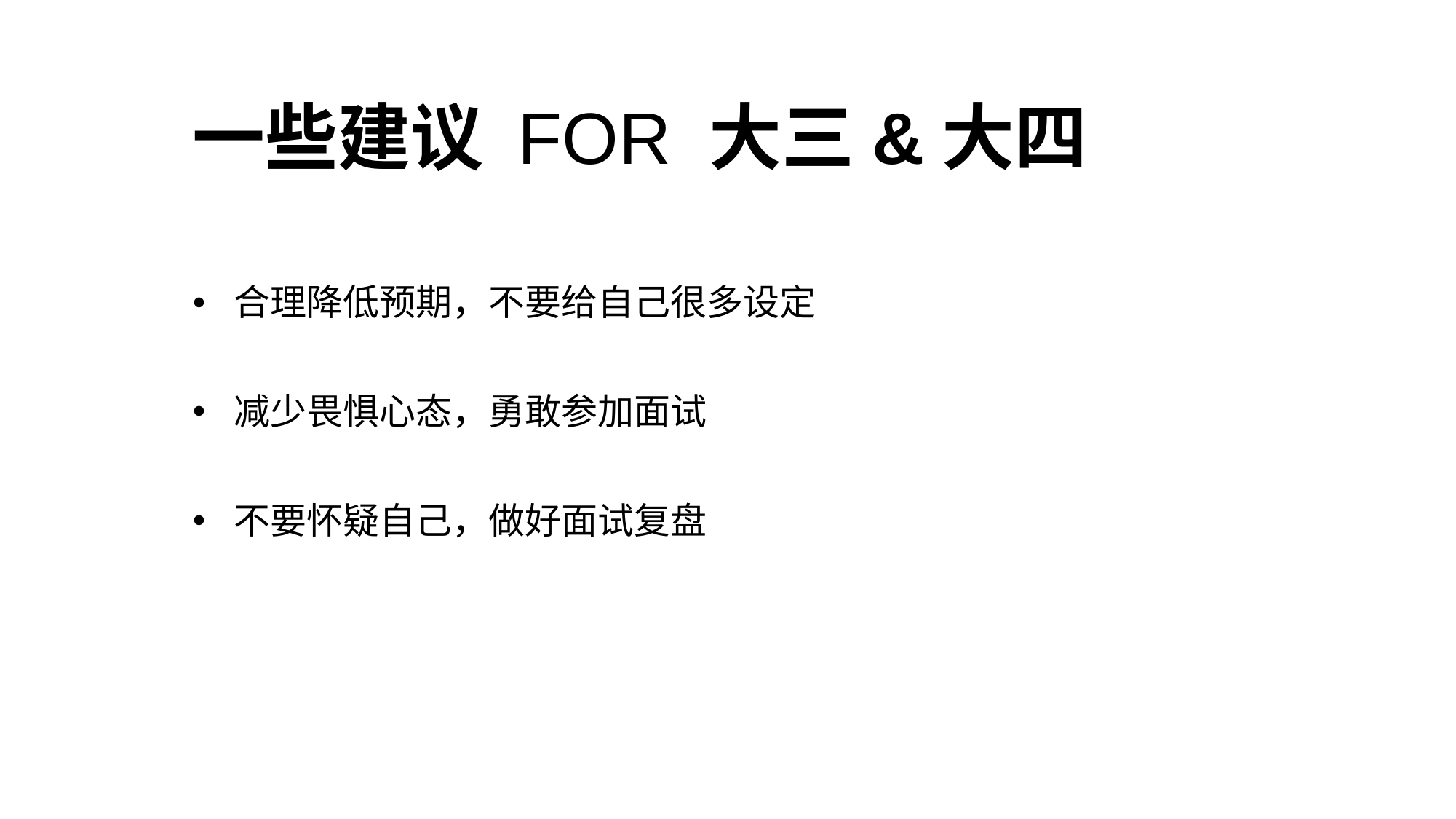

# 一些建议 FOR 大三&大四

合理降低预期，不要给自己很多设定

减少畏惧心态，勇敢参加面试

不要怀疑自己，做好面试复盘